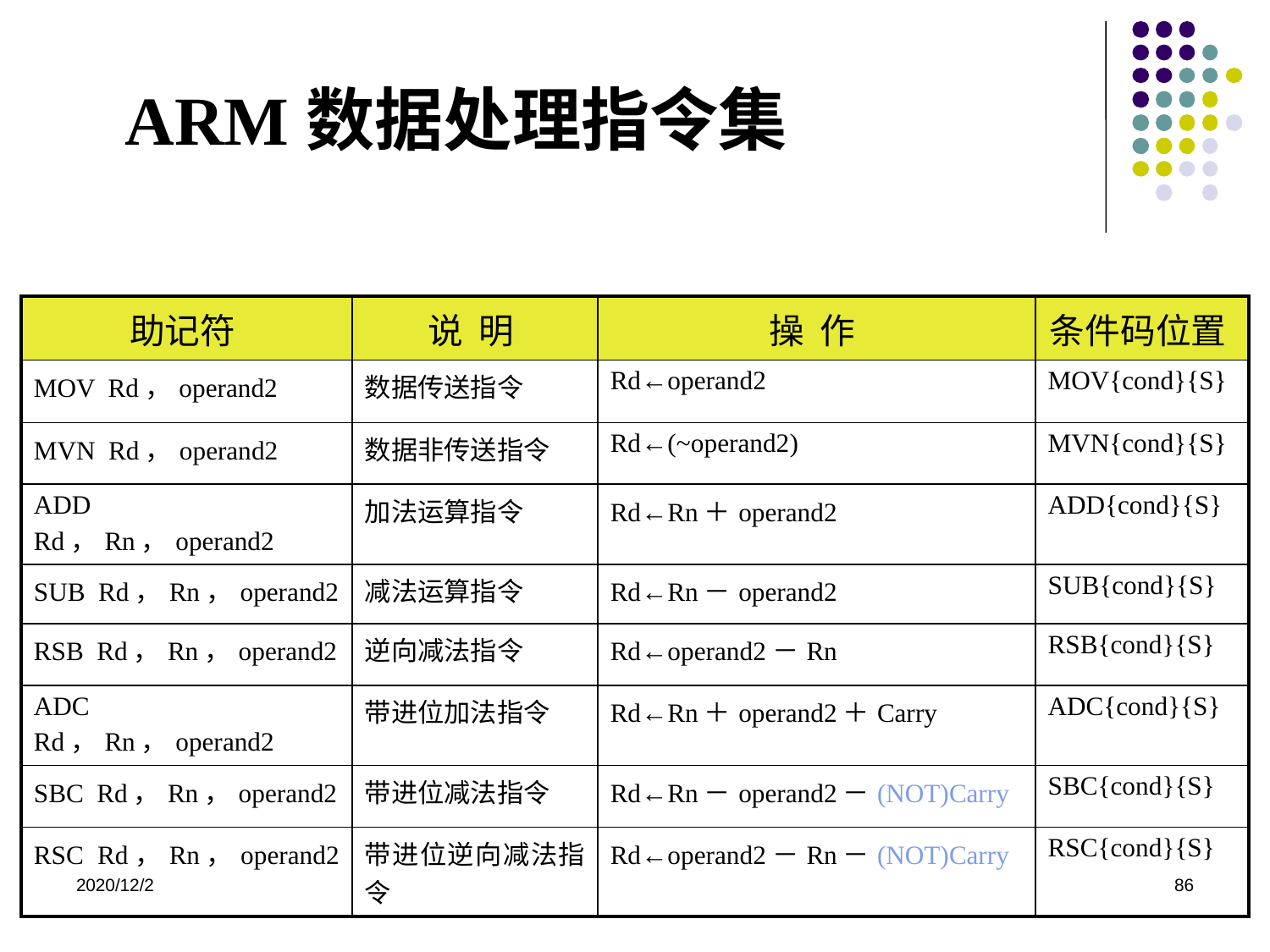

# ARM数据处理指令集
| 助记符 | 说 明 | 操 作 | 条件码位置 |
| --- | --- | --- | --- |
| MOV Rd，operand2 | 数据传送指令 | Rd←operand2 | MOV{cond}{S} |
| MVN Rd，operand2 | 数据非传送指令 | Rd←(~operand2) | MVN{cond}{S} |
| ADD Rd，Rn，operand2 | 加法运算指令 | Rd←Rn＋operand2 | ADD{cond}{S} |
| SUB Rd，Rn，operand2 | 减法运算指令 | Rd←Rn－operand2 | SUB{cond}{S} |
| RSB Rd，Rn，operand2 | 逆向减法指令 | Rd←operand2－Rn | RSB{cond}{S} |
| ADC Rd，Rn，operand2 | 带进位加法指令 | Rd←Rn＋operand2＋Carry | ADC{cond}{S} |
| SBC Rd，Rn，operand2 | 带进位减法指令 | Rd←Rn－operand2－(NOT)Carry | SBC{cond}{S} |
| RSC Rd，Rn，operand2 | 带进位逆向减法指令 | Rd←operand2－Rn－(NOT)Carry | RSC{cond}{S} |
2020/12/2
86